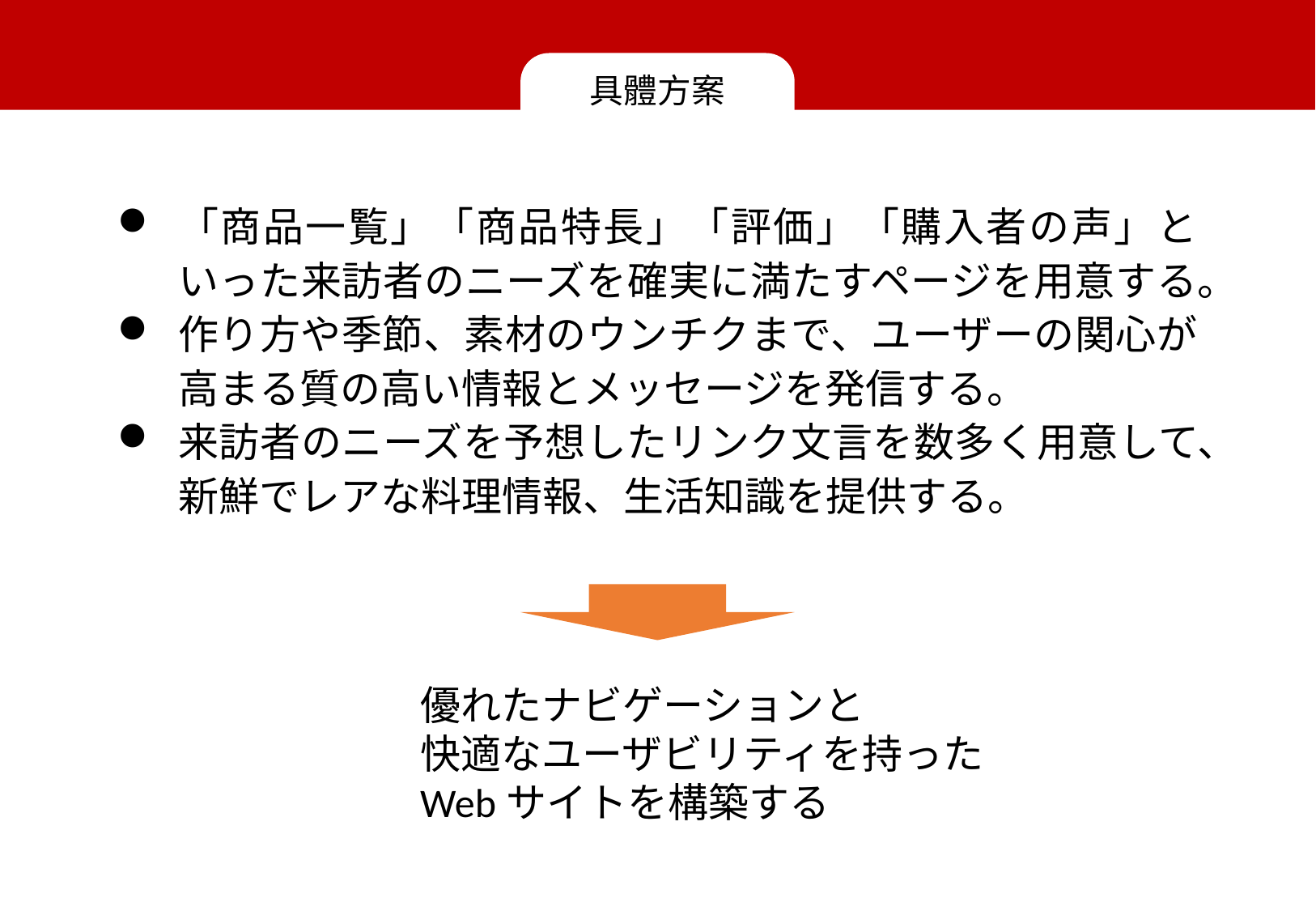

具體方案
「商品一覧」「商品特長」「評価」「購入者の声」といった来訪者のニーズを確実に満たすページを用意する。
作り方や季節、素材のウンチクまで、ユーザーの関心が高まる質の高い情報とメッセージを発信する。
来訪者のニーズを予想したリンク文言を数多く用意して、新鮮でレアな料理情報、生活知識を提供する。

優れたナビゲーションと
快適なユーザビリティを持った
Webサイトを構築する